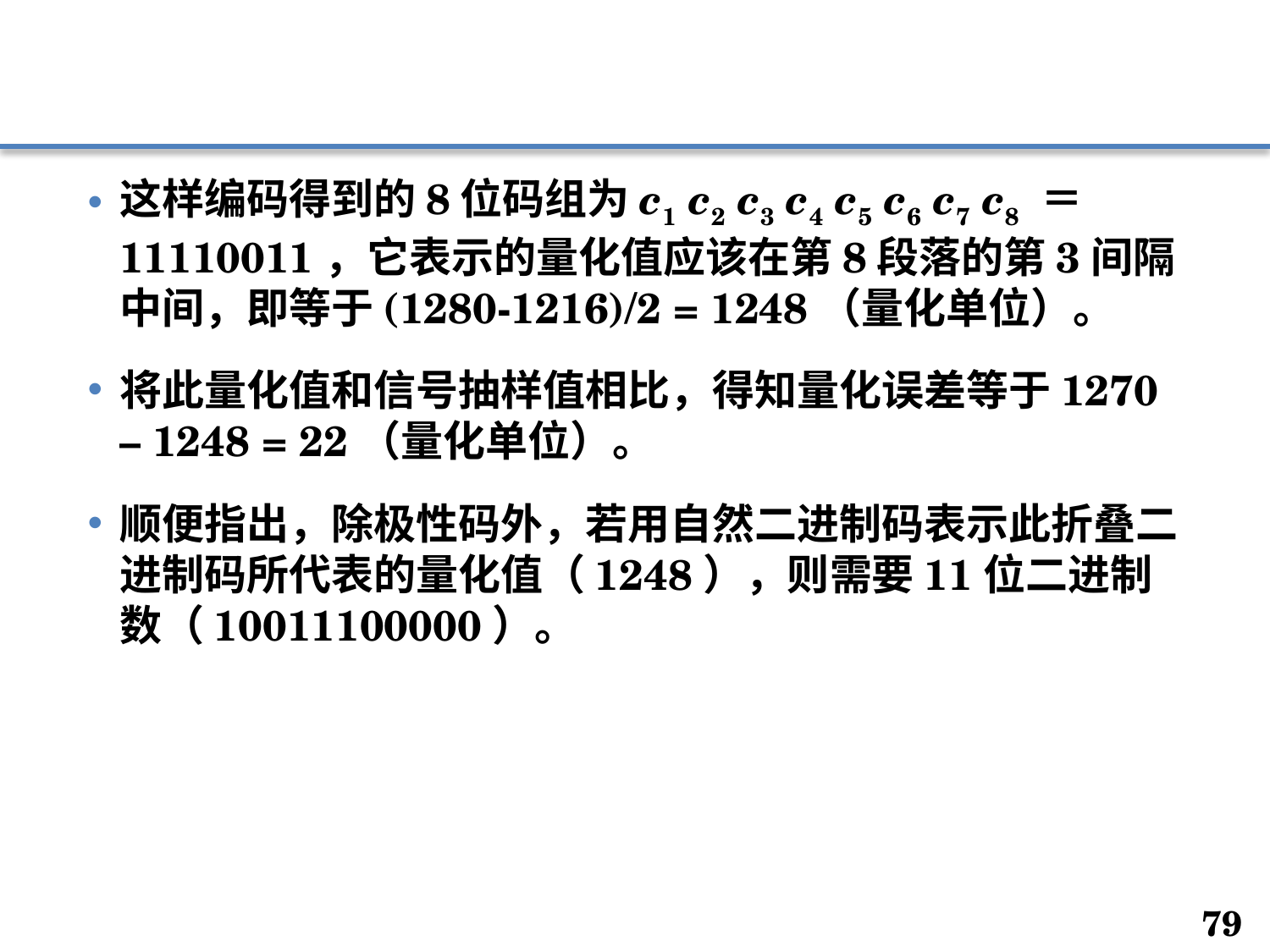

#
这样编码得到的8位码组为c1 c2 c3 c4 c5 c6 c7 c8 ＝11110011，它表示的量化值应该在第8段落的第3间隔中间，即等于(1280-1216)/2 = 1248（量化单位）。
将此量化值和信号抽样值相比，得知量化误差等于1270 – 1248 = 22（量化单位）。
顺便指出，除极性码外，若用自然二进制码表示此折叠二进制码所代表的量化值（1248），则需要11位二进制数（10011100000）。
79